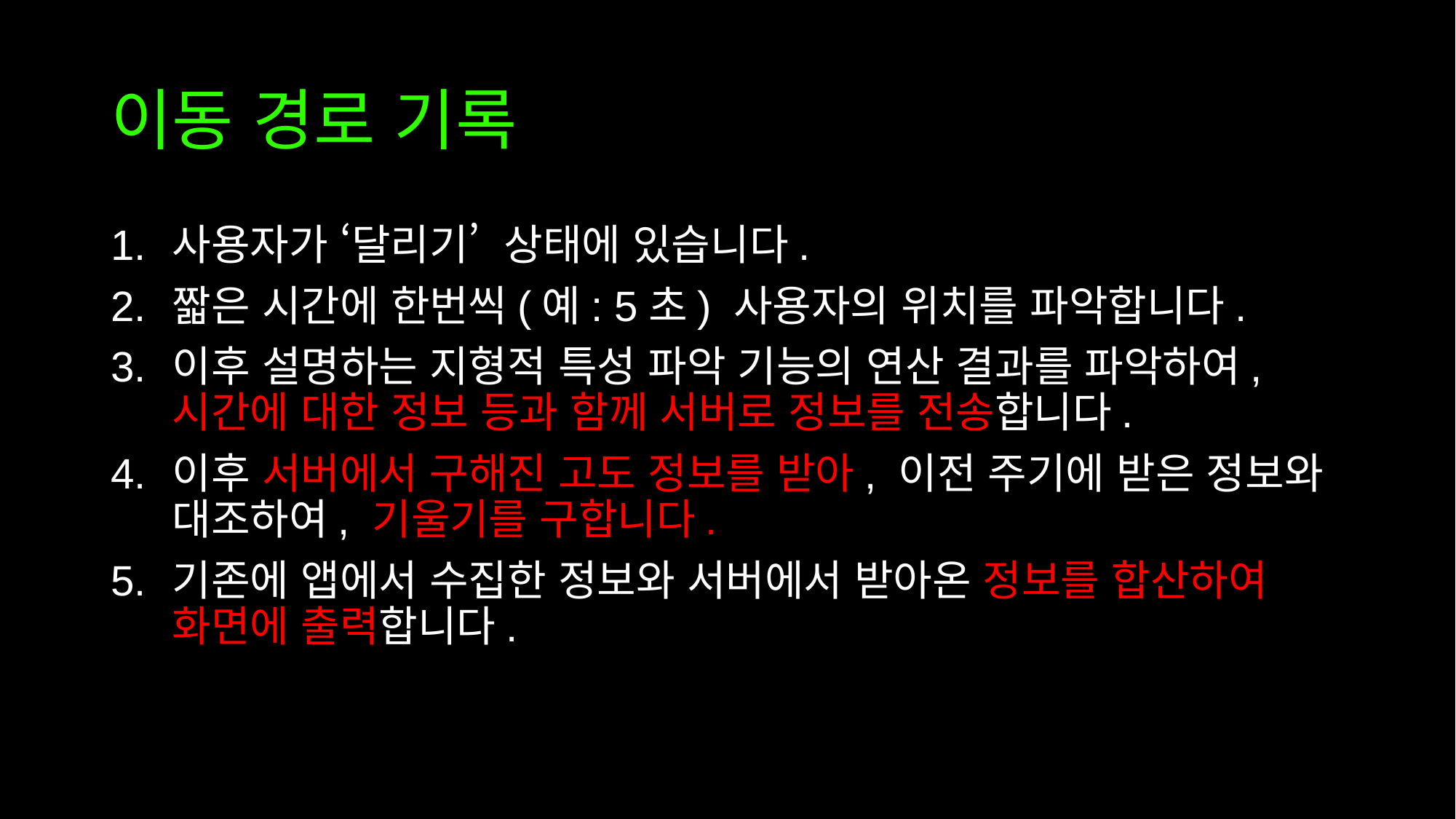

# 이동 경로 기록
사용자가 ‘달리기’  상태에 있습니다.
짧은 시간에 한번씩(예: 5초) 사용자의 위치를 파악합니다.
이후 설명하는 지형적 특성 파악 기능의 연산 결과를 파악하여,시간에 대한 정보 등과 함께 서버로 정보를 전송합니다.
이후 서버에서 구해진 고도 정보를 받아, 이전 주기에 받은 정보와 대조하여, 기울기를 구합니다.
기존에 앱에서 수집한 정보와 서버에서 받아온 정보를 합산하여 화면에 출력합니다.